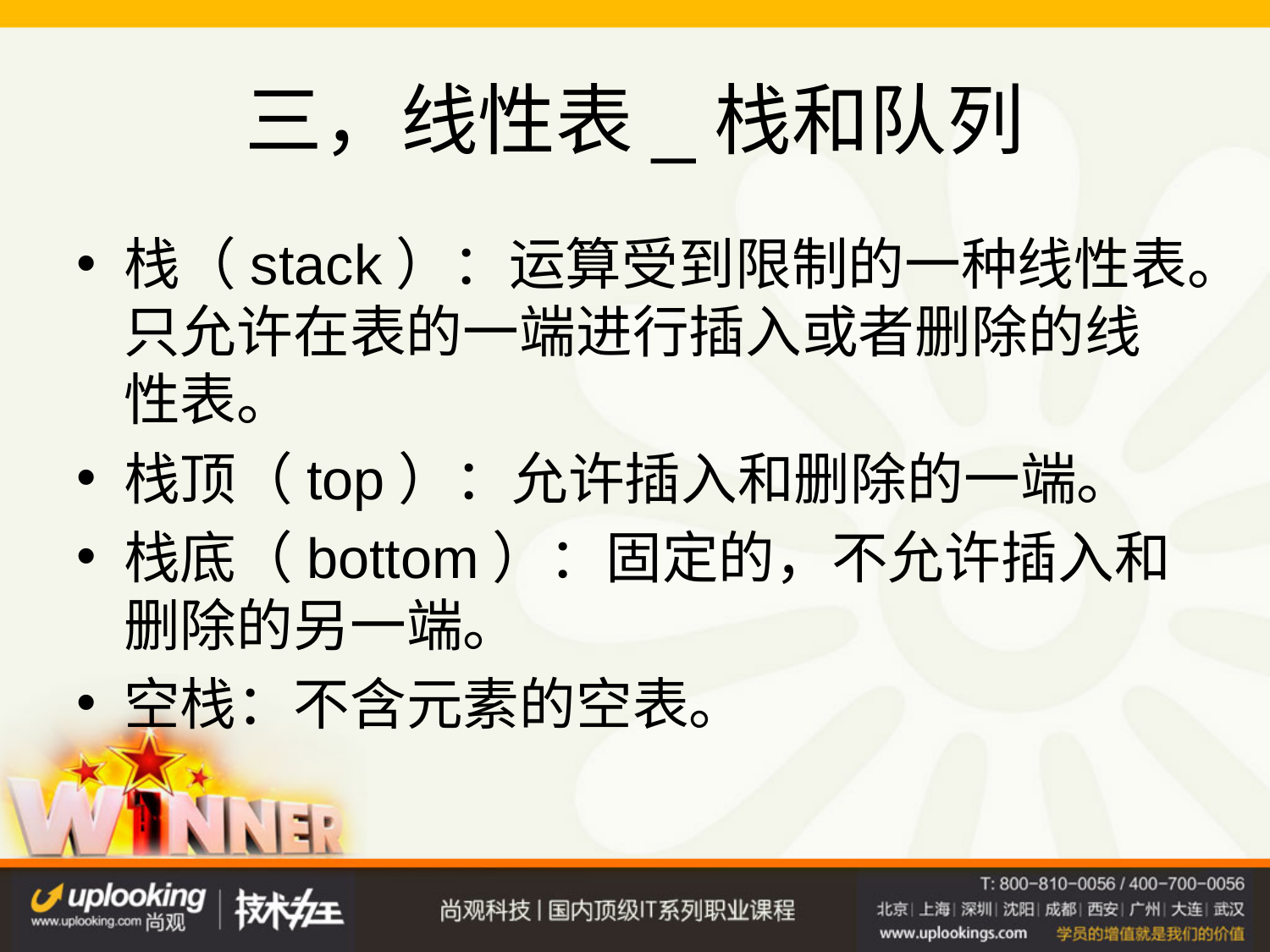

# 三，线性表_栈和队列
栈（stack）：运算受到限制的一种线性表。只允许在表的一端进行插入或者删除的线性表。
栈顶（top）：允许插入和删除的一端。
栈底（bottom）：固定的，不允许插入和删除的另一端。
空栈：不含元素的空表。